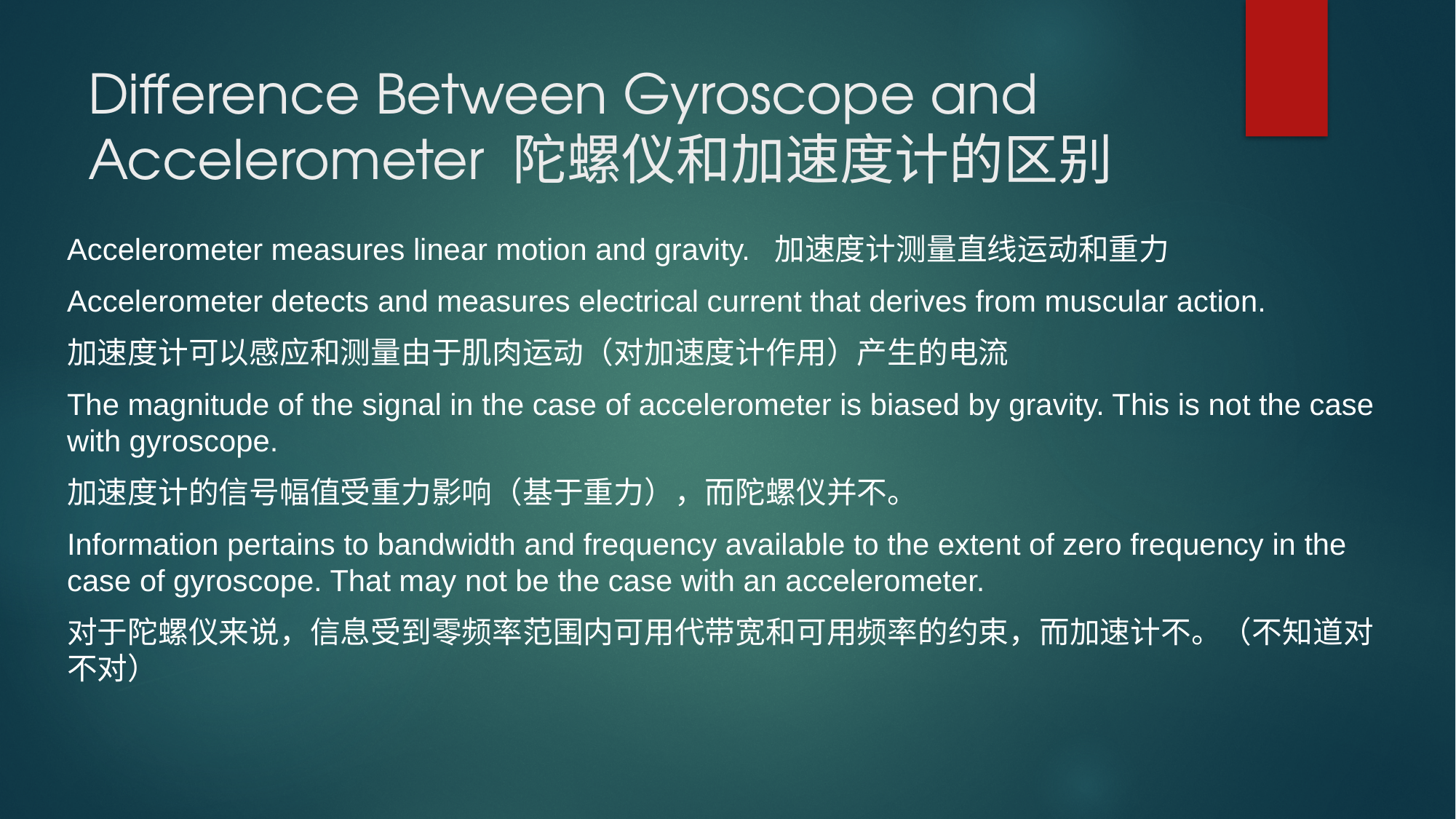

# Difference Between Gyroscope and Accelerometer 陀螺仪和加速度计的区别
Accelerometer measures linear motion and gravity.  加速度计测量直线运动和重力
Accelerometer detects and measures electrical current that derives from muscular action.
加速度计可以感应和测量由于肌肉运动（对加速度计作用）产生的电流
The magnitude of the signal in the case of accelerometer is biased by gravity. This is not the case with gyroscope.
加速度计的信号幅值受重力影响（基于重力），而陀螺仪并不。
Information pertains to bandwidth and frequency available to the extent of zero frequency in the case of gyroscope. That may not be the case with an accelerometer.
对于陀螺仪来说，信息受到零频率范围内可用代带宽和可用频率的约束，而加速计不。（不知道对不对）